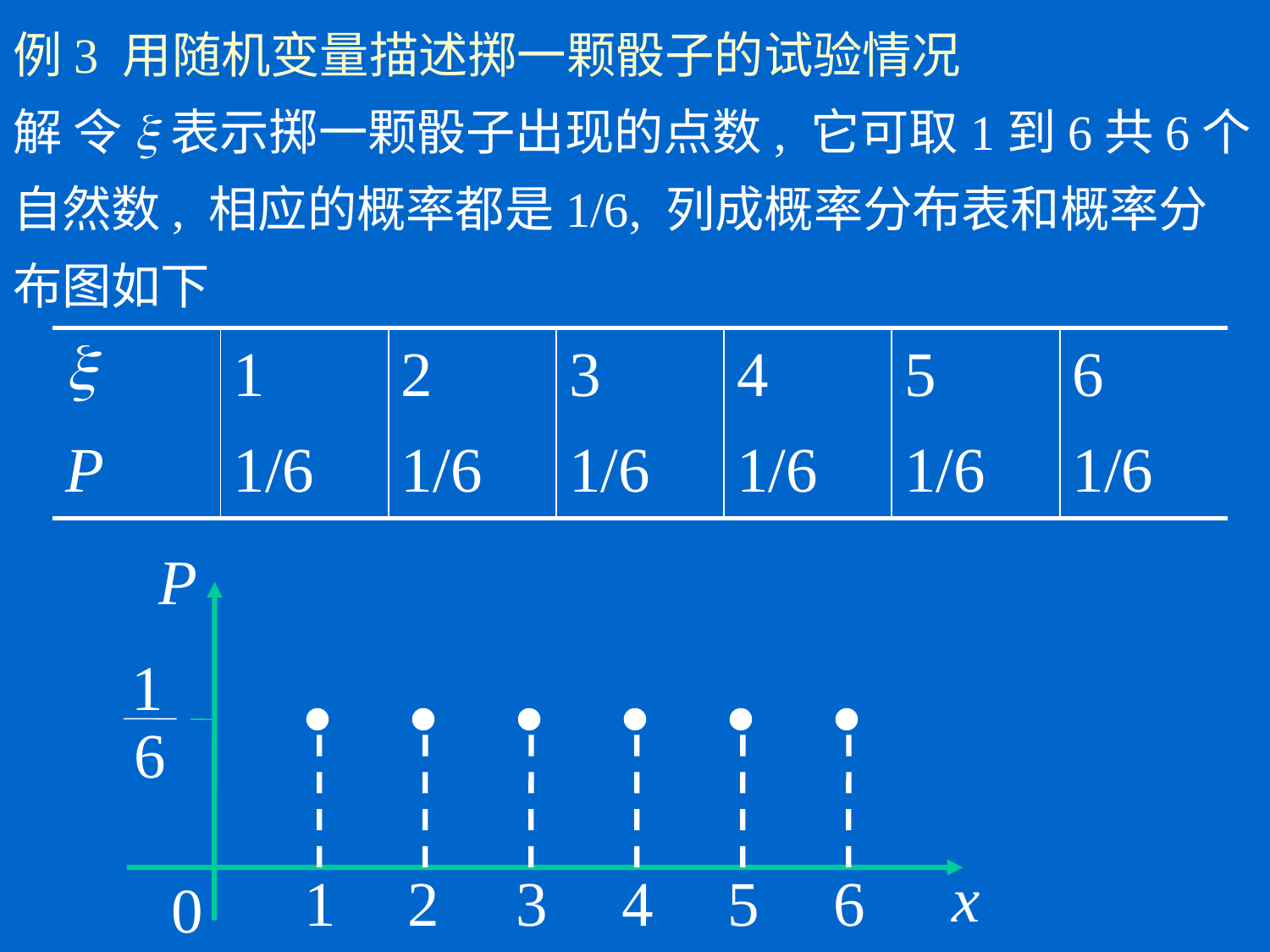

# 例3 用随机变量描述掷一颗骰子的试验情况 解 令ξ表示掷一颗骰子出现的点数, 它可取1到6共6个自然数, 相应的概率都是1/6, 列成概率分布表和概率分布图如下
| ξ | 1 | 2 | 3 | 4 | 5 | 6 |
| --- | --- | --- | --- | --- | --- | --- |
| P | 1/6 | 1/6 | 1/6 | 1/6 | 1/6 | 1/6 |
P

1
6

x
1
2
3
4
5
6
0